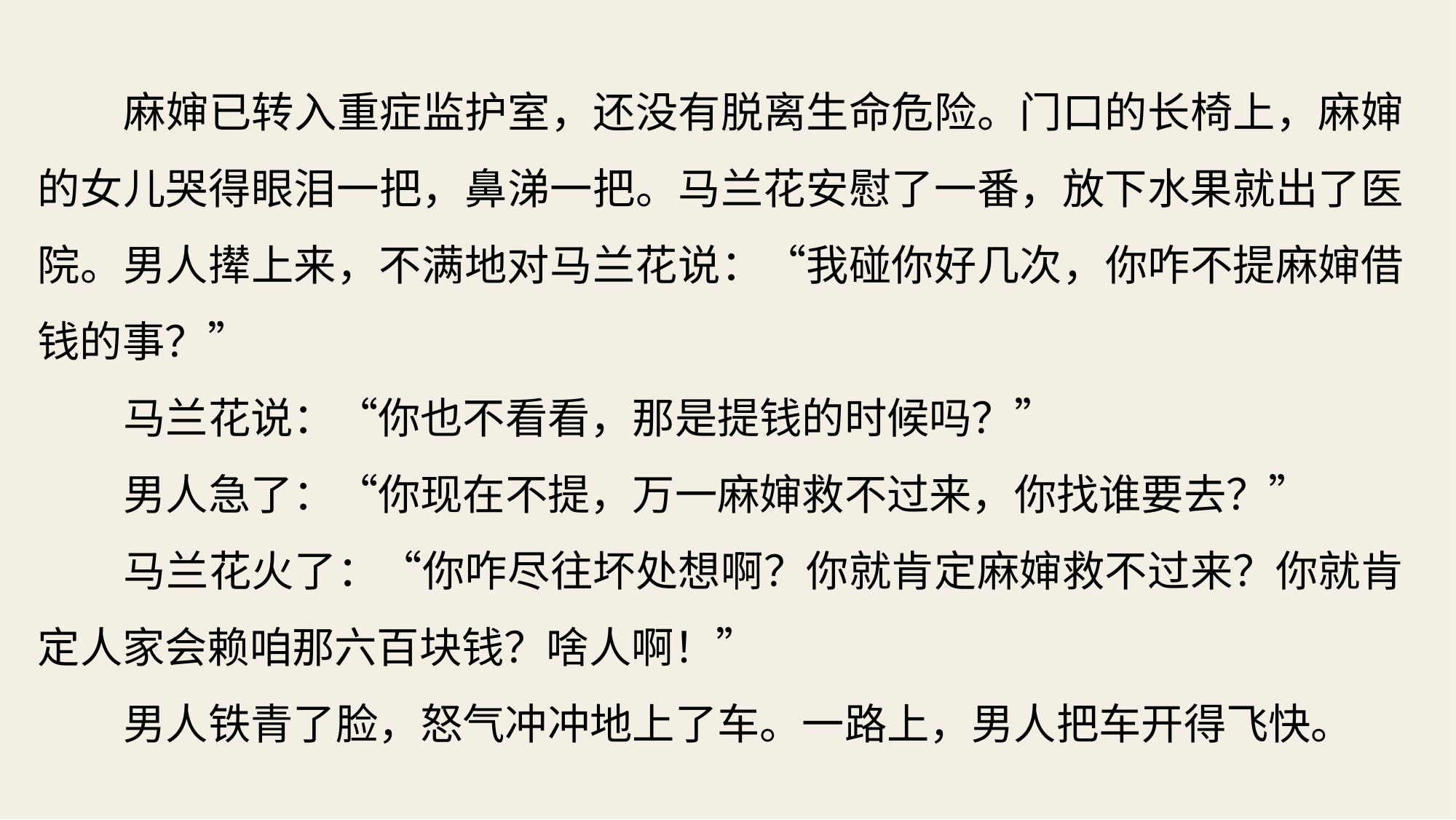

麻婶已转入重症监护室，还没有脱离生命危险。门口的长椅上，麻婶的女儿哭得眼泪一把，鼻涕一把。马兰花安慰了一番，放下水果就出了医院。男人撵上来，不满地对马兰花说：“我碰你好几次，你咋不提麻婶借钱的事？”
马兰花说：“你也不看看，那是提钱的时候吗？”
男人急了：“你现在不提，万一麻婶救不过来，你找谁要去？”
马兰花火了：“你咋尽往坏处想啊？你就肯定麻婶救不过来？你就肯定人家会赖咱那六百块钱？啥人啊！”
男人铁青了脸，怒气冲冲地上了车。一路上，男人把车开得飞快。